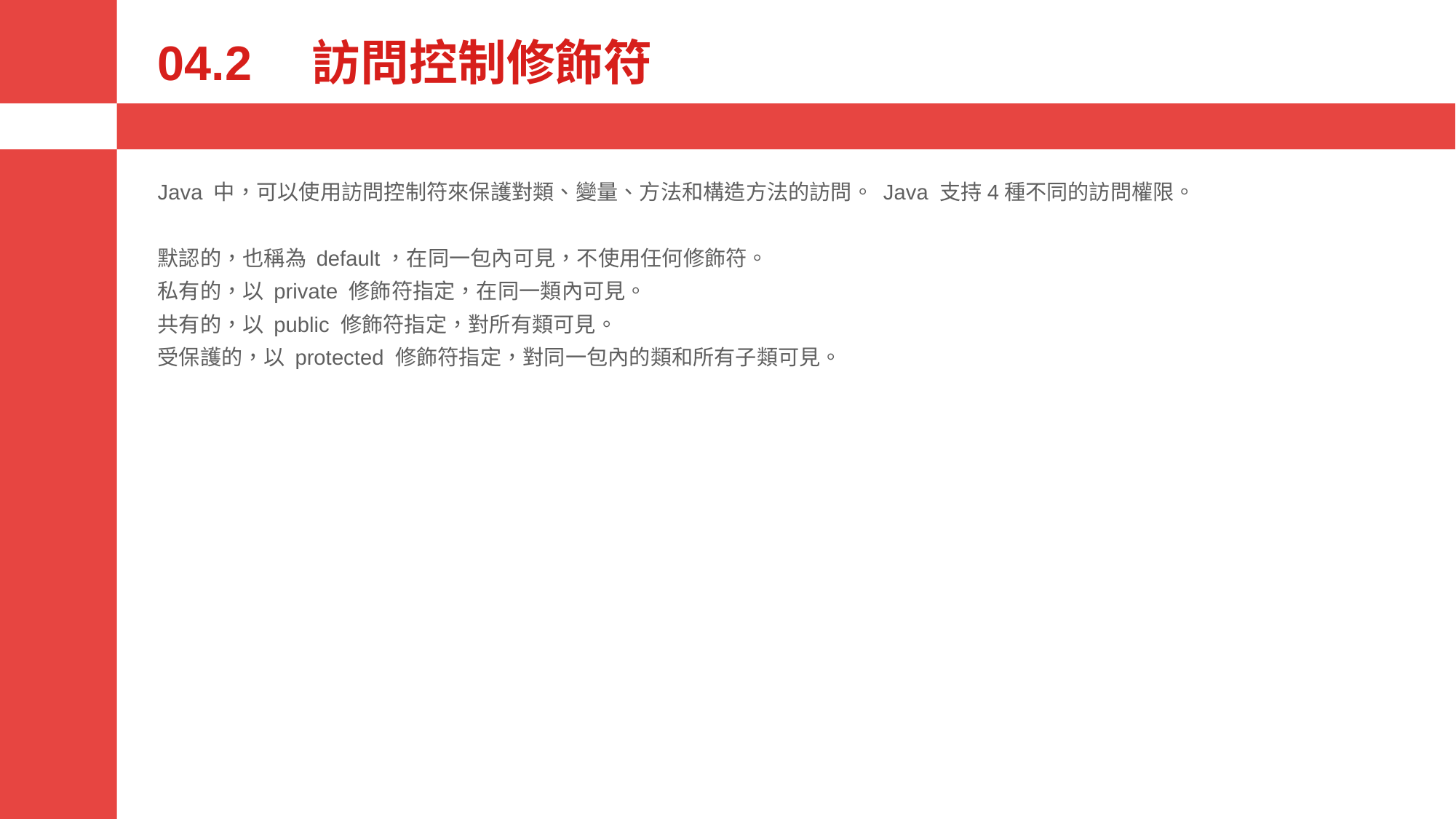

# 04.2　訪問控制修飾符
Java 中，可以使用訪問控制符來保護對類、變量、方法和構造方法的訪問。 Java 支持4種不同的訪問權限。

默認的，也稱為 default，在同一包內可見，不使用任何修飾符。
私有的，以 private 修飾符指定，在同一類內可見。
共有的，以 public 修飾符指定，對所有類可見。
受保護的，以 protected 修飾符指定，對同一包內的類和所有子類可見。